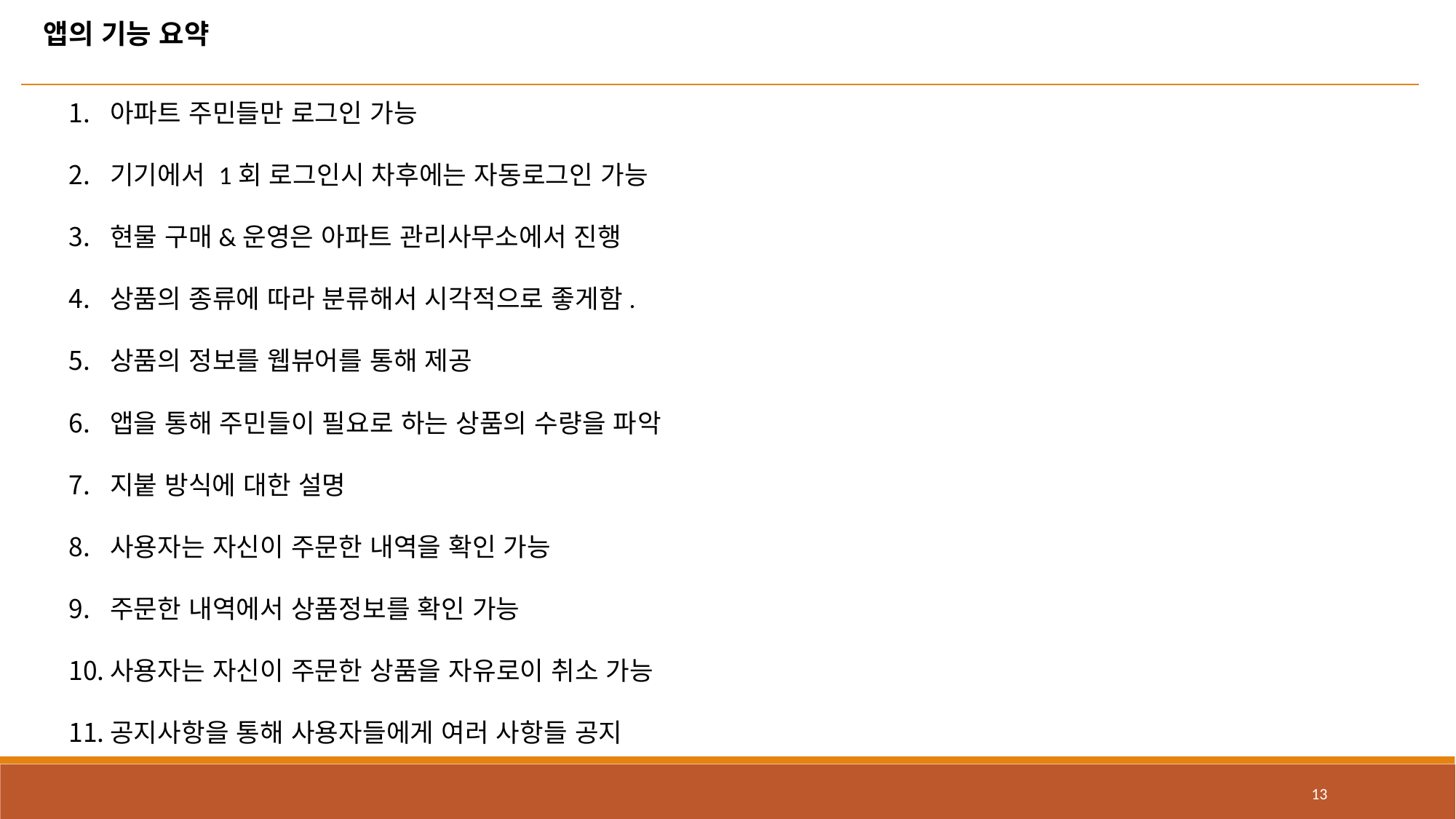

앱의 기능 요약
아파트 주민들만 로그인 가능

기기에서 1회 로그인시 차후에는 자동로그인 가능

현물 구매&운영은 아파트 관리사무소에서 진행

상품의 종류에 따라 분류해서 시각적으로 좋게함.

상품의 정보를 웹뷰어를 통해 제공

앱을 통해 주민들이 필요로 하는 상품의 수량을 파악

지붙 방식에 대한 설명

사용자는 자신이 주문한 내역을 확인 가능

주문한 내역에서 상품정보를 확인 가능

사용자는 자신이 주문한 상품을 자유로이 취소 가능

공지사항을 통해 사용자들에게 여러 사항들 공지

13